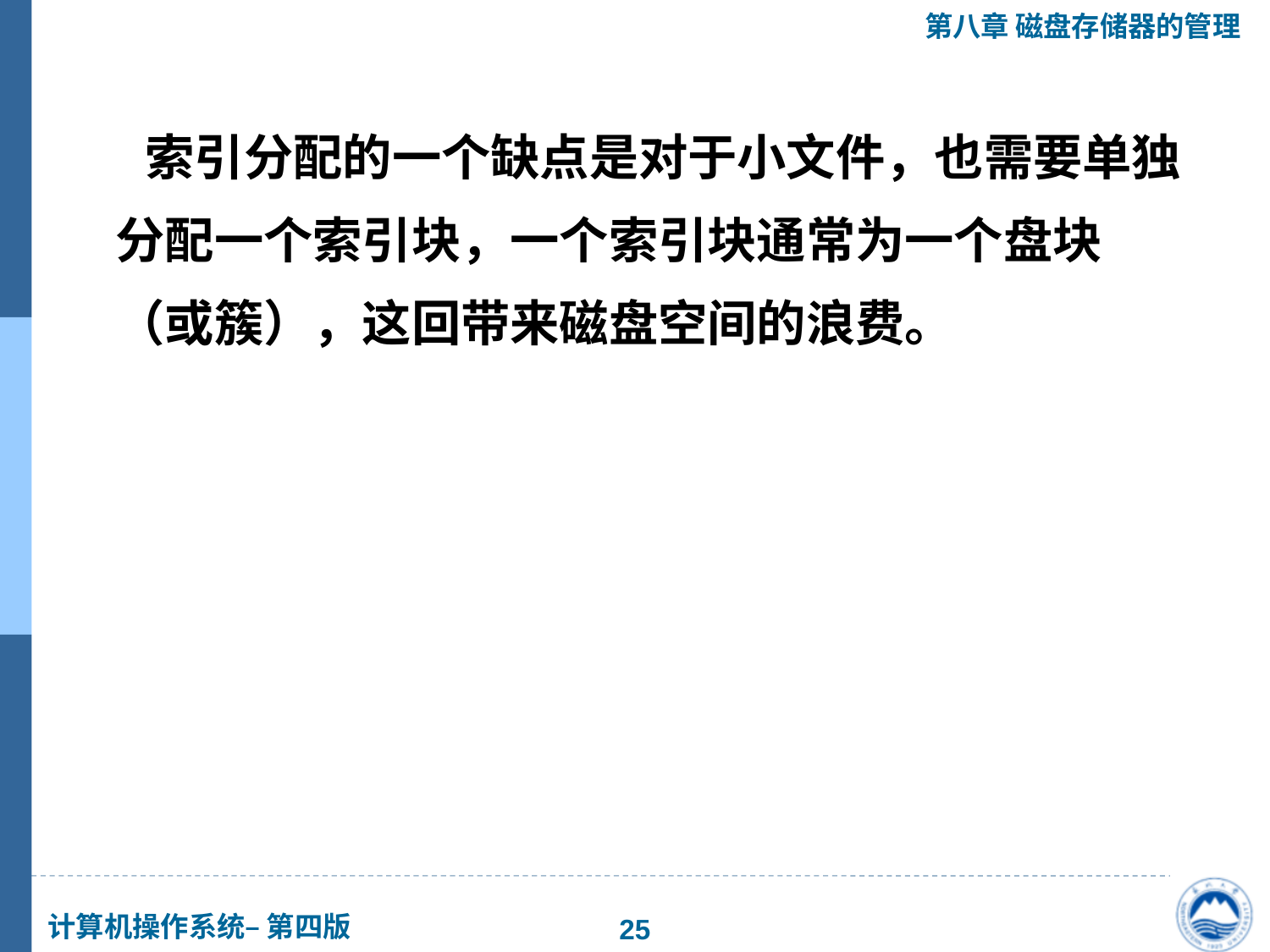

索引分配的一个缺点是对于小文件，也需要单独分配一个索引块，一个索引块通常为一个盘块（或簇），这回带来磁盘空间的浪费。